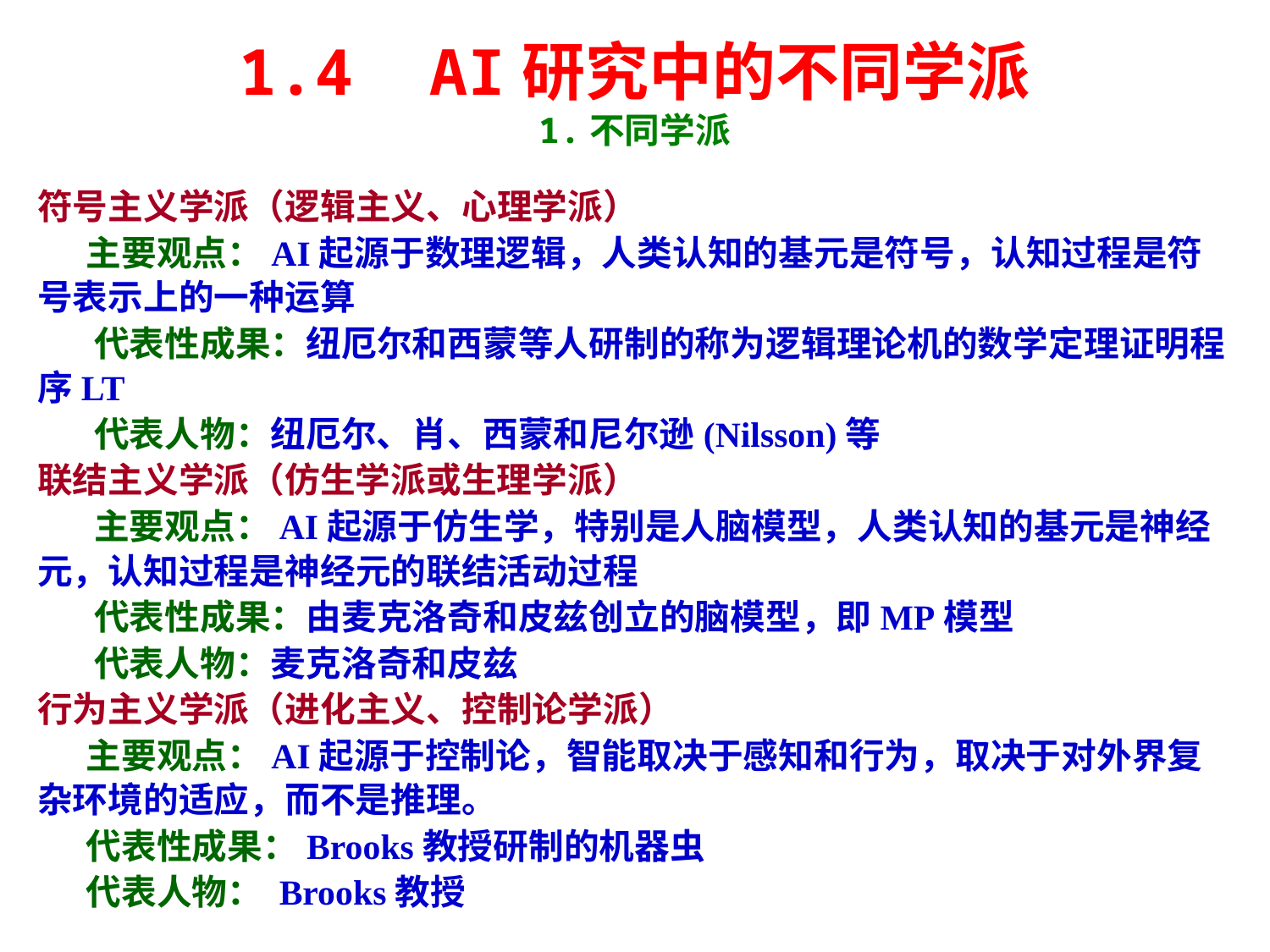

# 1.4  AI研究中的不同学派 1.不同学派
符号主义学派（逻辑主义、心理学派）
     主要观点：AI起源于数理逻辑，人类认知的基元是符号，认知过程是符号表示上的一种运算
      代表性成果：纽厄尔和西蒙等人研制的称为逻辑理论机的数学定理证明程序LT
      代表人物：纽厄尔、肖、西蒙和尼尔逊(Nilsson)等
联结主义学派（仿生学派或生理学派）
      主要观点：AI起源于仿生学，特别是人脑模型，人类认知的基元是神经元，认知过程是神经元的联结活动过程
      代表性成果：由麦克洛奇和皮兹创立的脑模型，即MP模型
      代表人物：麦克洛奇和皮兹
行为主义学派（进化主义、控制论学派）
     主要观点：AI起源于控制论，智能取决于感知和行为，取决于对外界复杂环境的适应，而不是推理。
     代表性成果：Brooks教授研制的机器虫
     代表人物： Brooks教授
29